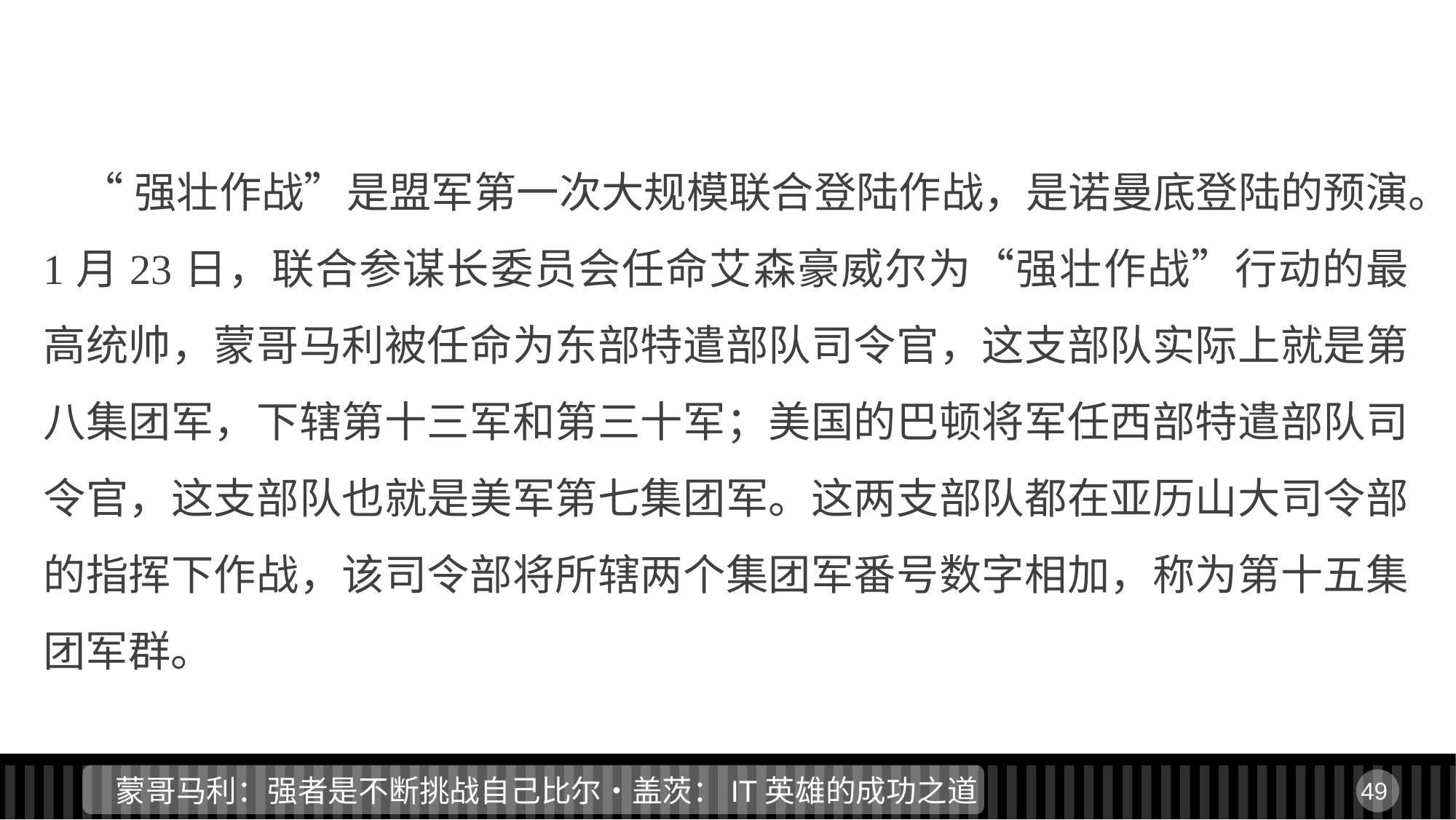

“强壮作战”是盟军第一次大规模联合登陆作战，是诺曼底登陆的预演。1月23日，联合参谋长委员会任命艾森豪威尔为“强壮作战”行动的最高统帅，蒙哥马利被任命为东部特遣部队司令官，这支部队实际上就是第八集团军，下辖第十三军和第三十军；美国的巴顿将军任西部特遣部队司令官，这支部队也就是美军第七集团军。这两支部队都在亚历山大司令部的指挥下作战，该司令部将所辖两个集团军番号数字相加，称为第十五集团军群。